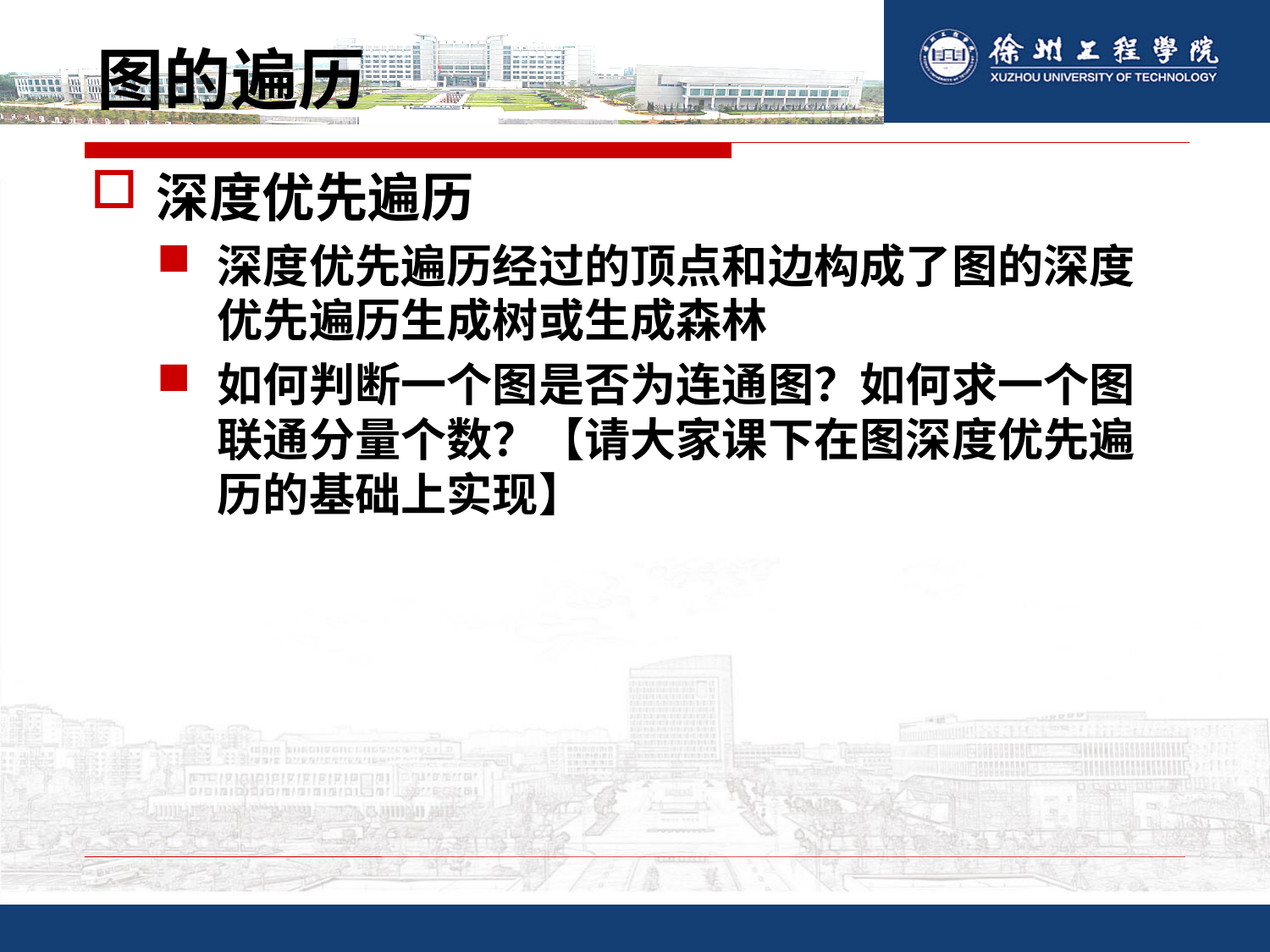

# 图的遍历
深度优先遍历
深度优先遍历经过的顶点和边构成了图的深度优先遍历生成树或生成森林
如何判断一个图是否为连通图？如何求一个图联通分量个数？【请大家课下在图深度优先遍历的基础上实现】